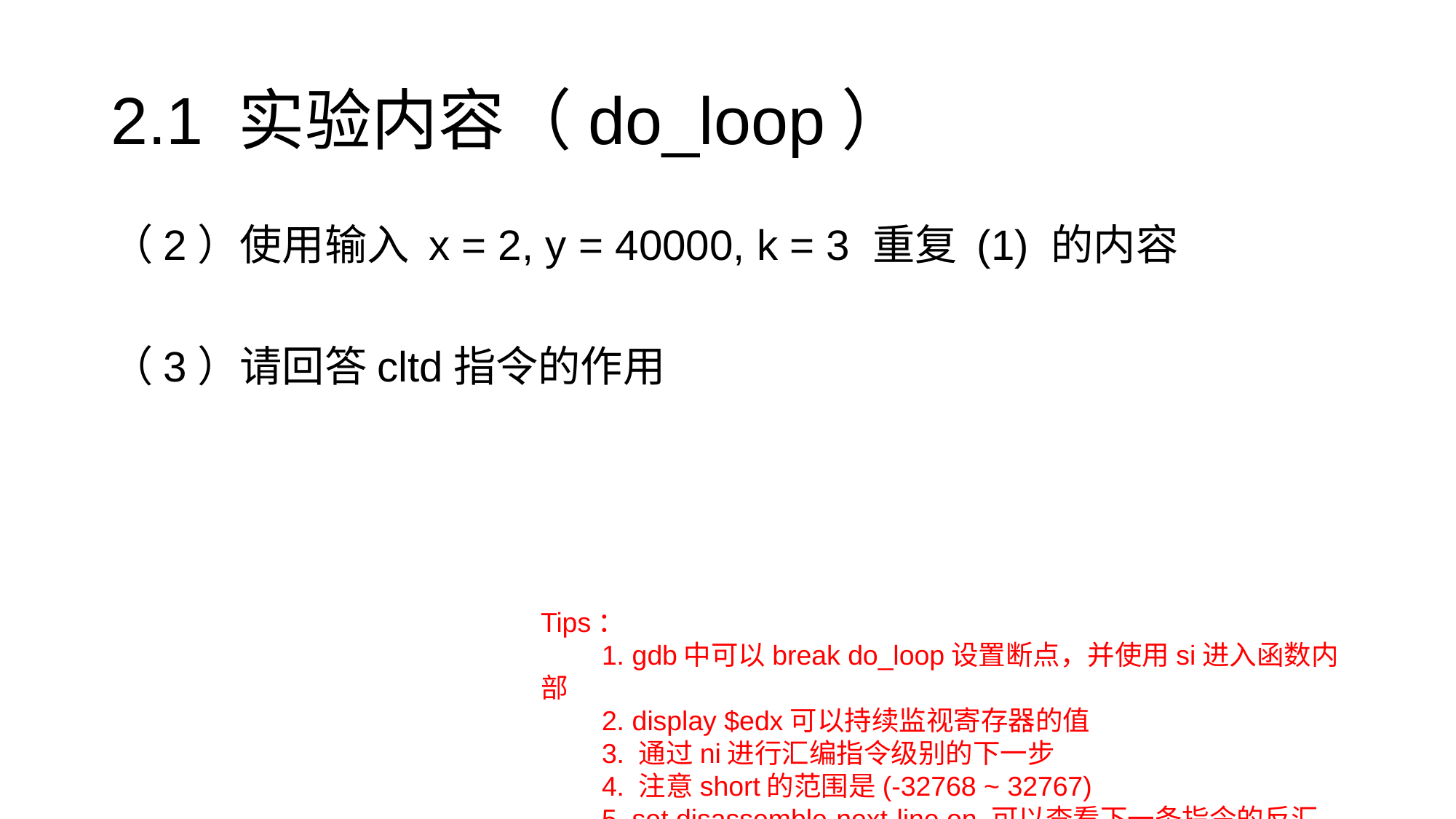

# 2.1 实验内容（do_loop）
（2）使用输入 x = 2, y = 40000, k = 3 重复 (1) 的内容

（3）请回答cltd指令的作用
Tips：
        1. gdb中可以break do_loop设置断点，并使用si进入函数内部
        2. display $edx可以持续监视寄存器的值
        3. 通过ni进行汇编指令级别的下一步
        4. 注意short的范围是(-32768 ~ 32767)
        5. set disassemble-next-line on 可以查看下一条指令的反汇编